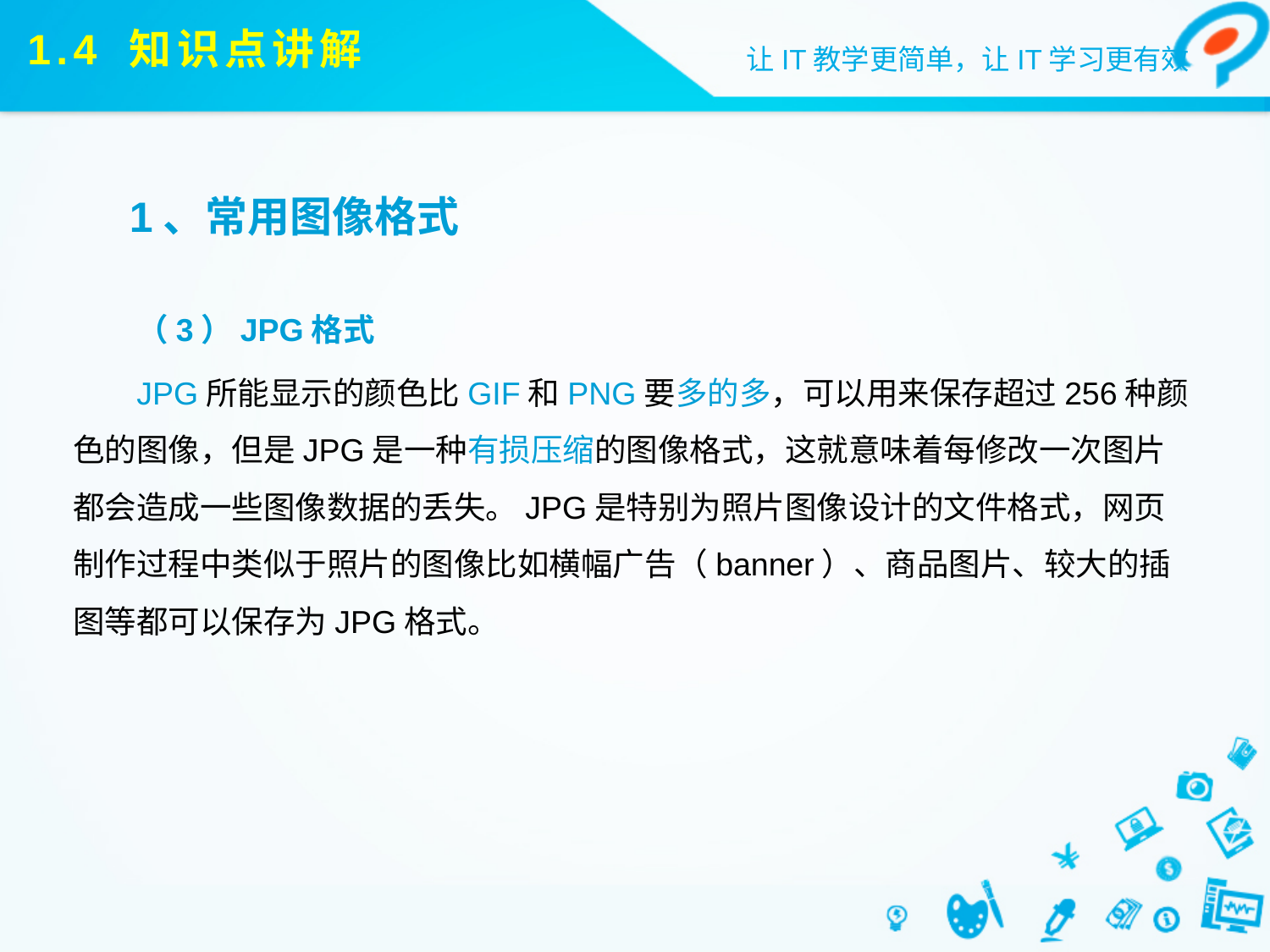

# 1.4 知识点讲解
1、常用图像格式
（3）JPG格式
JPG所能显示的颜色比GIF和PNG要多的多，可以用来保存超过256种颜色的图像，但是JPG是一种有损压缩的图像格式，这就意味着每修改一次图片都会造成一些图像数据的丢失。JPG是特别为照片图像设计的文件格式，网页制作过程中类似于照片的图像比如横幅广告（banner）、商品图片、较大的插图等都可以保存为JPG格式。